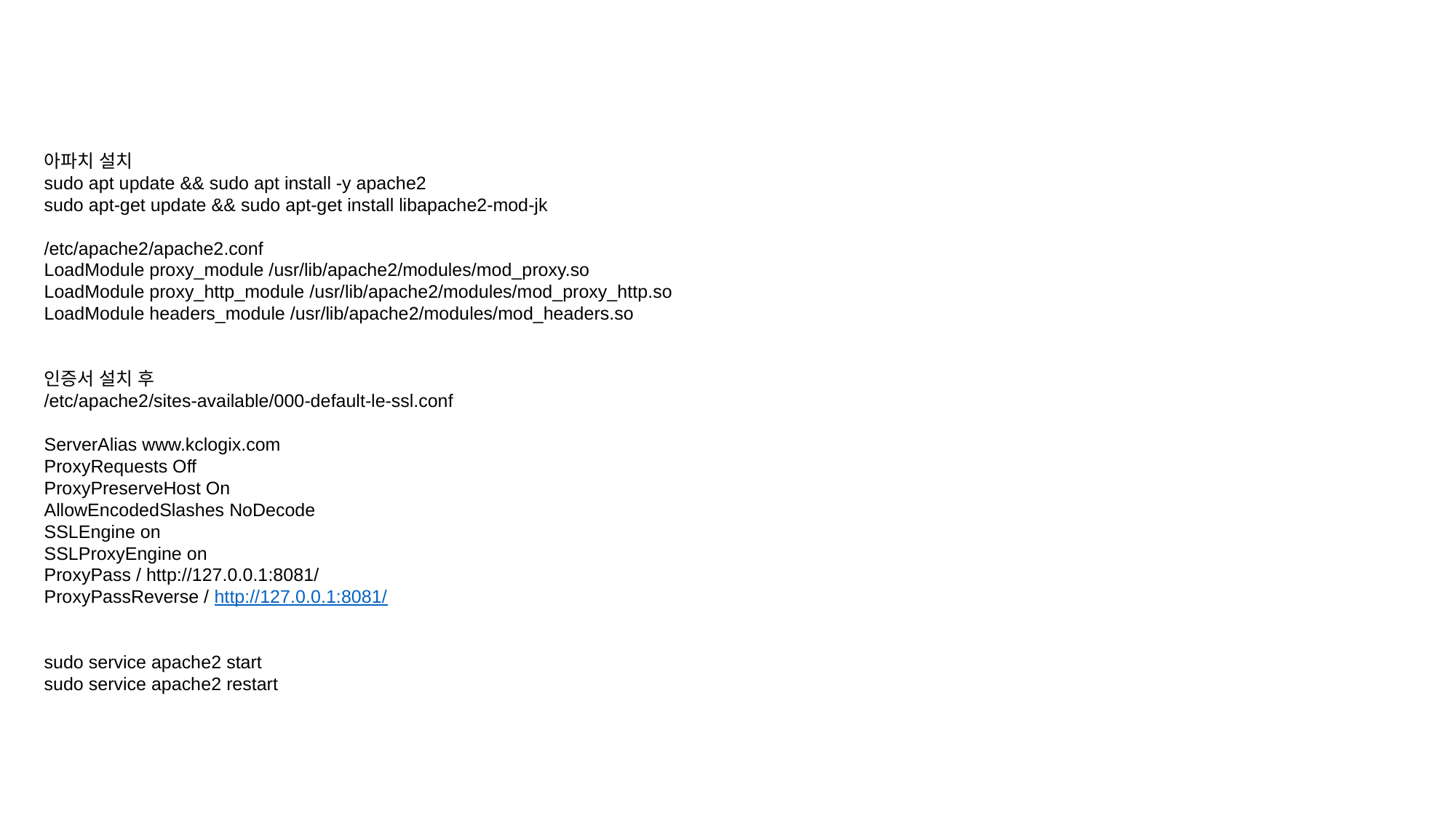

아파치 설치
sudo apt update && sudo apt install -y apache2
sudo apt-get update && sudo apt-get install libapache2-mod-jk

/etc/apache2/apache2.conf
LoadModule proxy_module /usr/lib/apache2/modules/mod_proxy.so
LoadModule proxy_http_module /usr/lib/apache2/modules/mod_proxy_http.so
LoadModule headers_module /usr/lib/apache2/modules/mod_headers.so

인증서 설치 후
/etc/apache2/sites-available/000-default-le-ssl.conf

ServerAlias www.kclogix.com
ProxyRequests Off
ProxyPreserveHost On
AllowEncodedSlashes NoDecode
SSLEngine on
SSLProxyEngine on
ProxyPass / http://127.0.0.1:8081/
ProxyPassReverse / http://127.0.0.1:8081/

sudo service apache2 start
sudo service apache2 restart